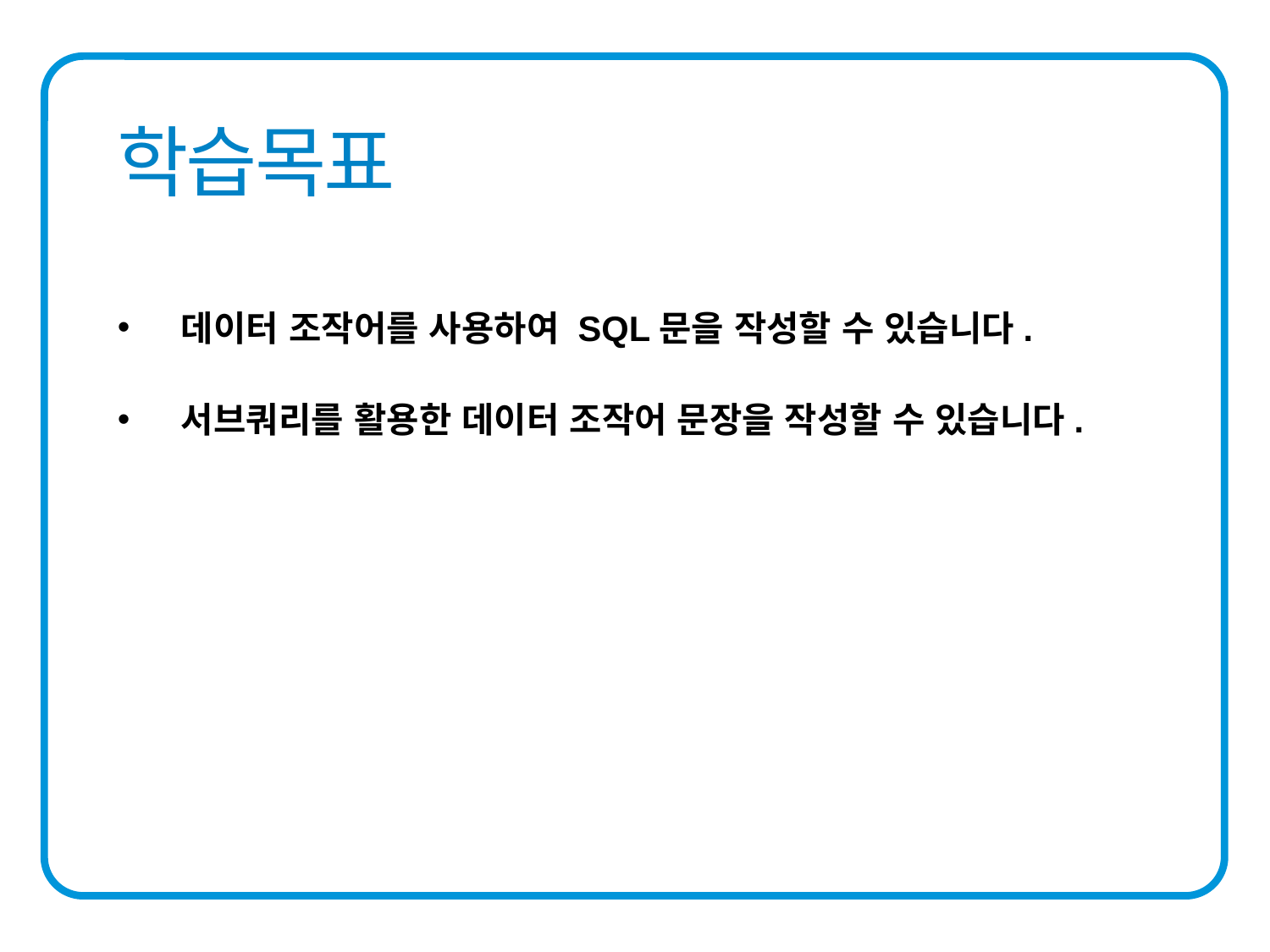

데이터 조작어를 사용하여 SQL문을 작성할 수 있습니다.
서브쿼리를 활용한 데이터 조작어 문장을 작성할 수 있습니다.